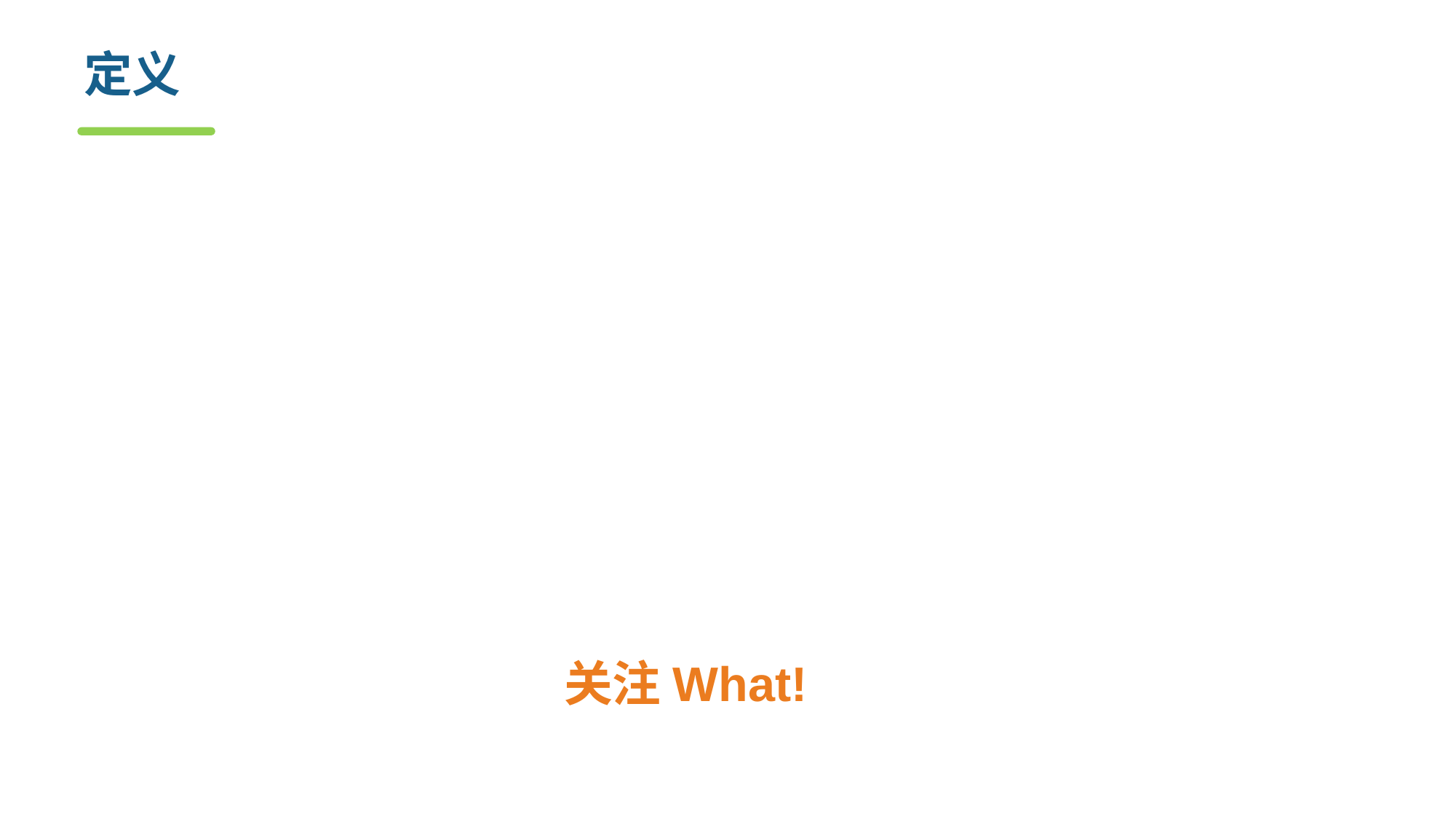

# 定义
需求
系统必须符合的条件或能力
软件需求
用户对目标软件系统在功能、行为、性能、设计约束等方面的期望。
内容包括：FURPS +
关注What!
6